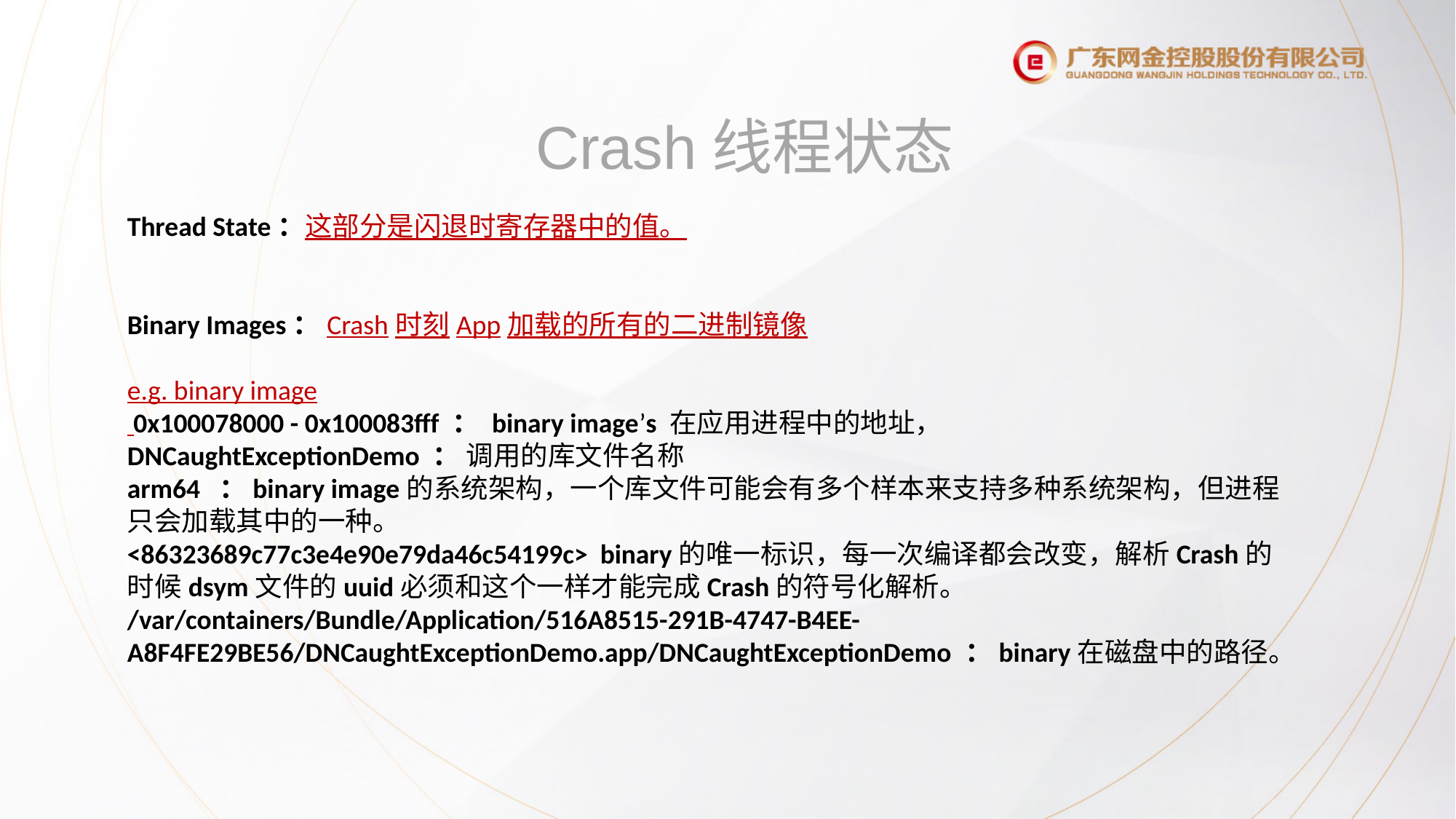

Crash线程状态
Thread State：这部分是闪退时寄存器中的值。

Binary Images：Crash时刻App加载的所有的二进制镜像

e.g. binary image
 0x100078000 - 0x100083fff ： binary image’s 在应用进程中的地址，
DNCaughtExceptionDemo ： 调用的库文件名称
arm64  ：binary image的系统架构，一个库文件可能会有多个样本来支持多种系统架构，但进程只会加载其中的一种。
<86323689c77c3e4e90e79da46c54199c>  binary的唯一标识，每一次编译都会改变，解析Crash的时候dsym文件的uuid必须和这个一样才能完成Crash的符号化解析。
/var/containers/Bundle/Application/516A8515-291B-4747-B4EE- A8F4FE29BE56/DNCaughtExceptionDemo.app/DNCaughtExceptionDemo ：binary在磁盘中的路径。